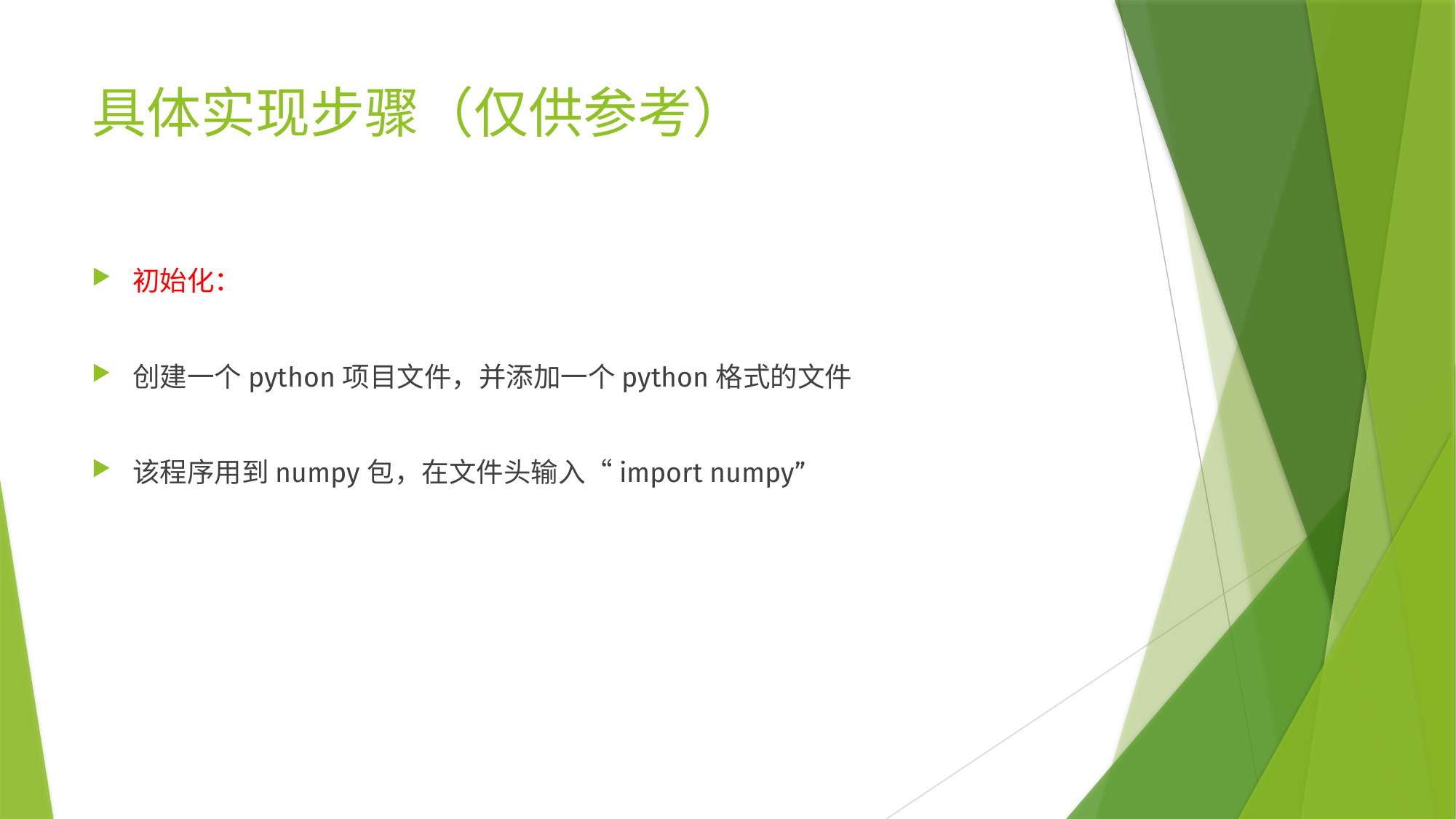

# 具体实现步骤（仅供参考）
初始化：

创建一个python项目文件，并添加一个python格式的文件

该程序用到numpy包，在文件头输入“import numpy”